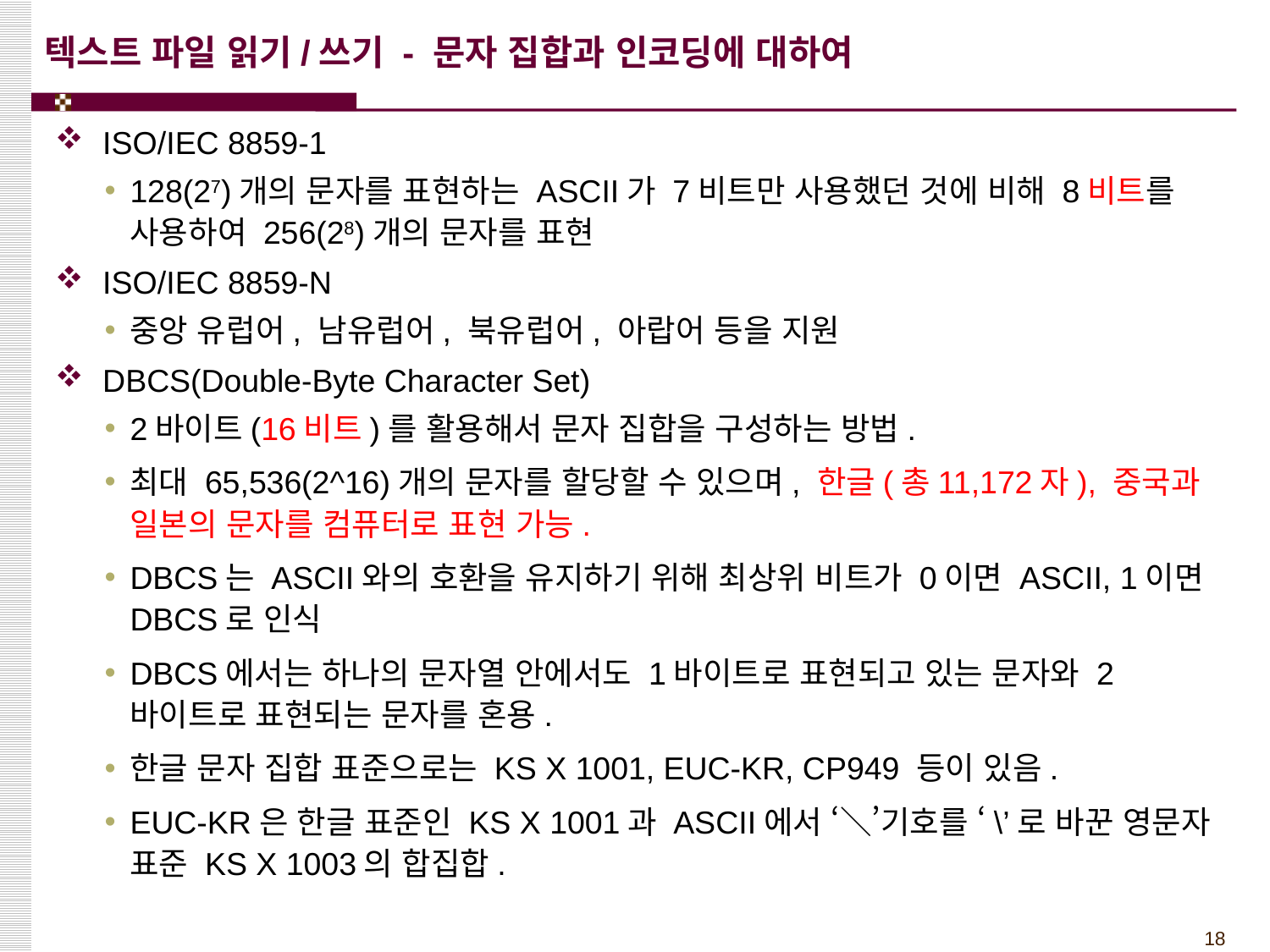

# 텍스트 파일 읽기/쓰기 - 문자 집합과 인코딩에 대하여
ISO/IEC 8859-1
128(27)개의 문자를 표현하는 ASCII가 7비트만 사용했던 것에 비해 8비트를 사용하여 256(28)개의 문자를 표현
ISO/IEC 8859-N
중앙 유럽어, 남유럽어, 북유럽어, 아랍어 등을 지원
DBCS(Double-Byte Character Set)
2바이트(16비트)를 활용해서 문자 집합을 구성하는 방법.
최대 65,536(2^16)개의 문자를 할당할 수 있으며, 한글(총11,172자), 중국과 일본의 문자를 컴퓨터로 표현 가능.
DBCS는 ASCII와의 호환을 유지하기 위해 최상위 비트가 0이면 ASCII, 1이면 DBCS로 인식
DBCS에서는 하나의 문자열 안에서도 1바이트로 표현되고 있는 문자와 2바이트로 표현되는 문자를 혼용.
한글 문자 집합 표준으로는 KS X 1001, EUC-KR, CP949 등이 있음.
EUC-KR은 한글 표준인 KS X 1001과 ASCII에서 ‘＼’기호를 ‘\’로 바꾼 영문자 표준 KS X 1003의 합집합.